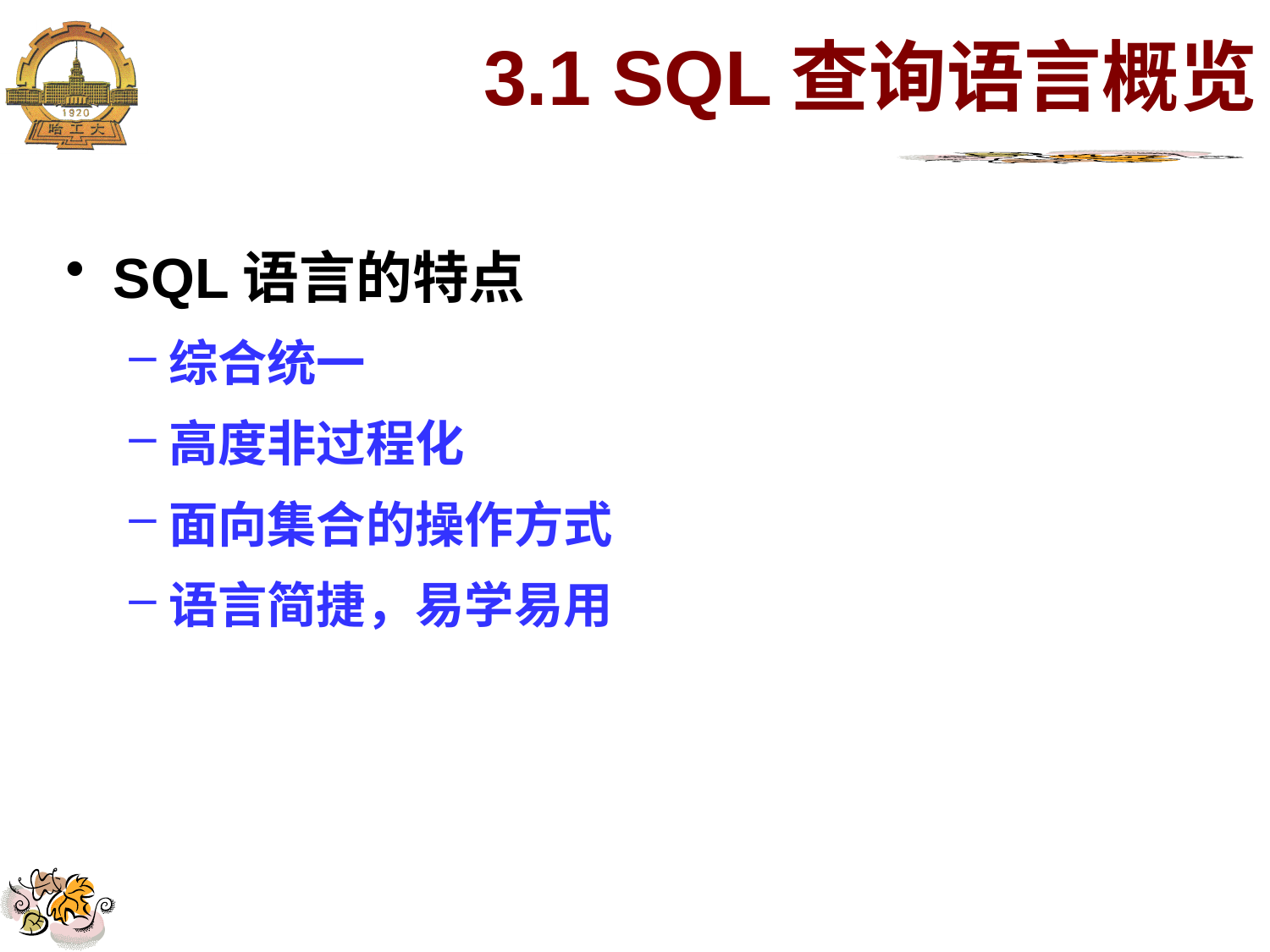

# 3.1 SQL查询语言概览
SQL语言的特点
综合统一
高度非过程化
面向集合的操作方式
语言简捷，易学易用